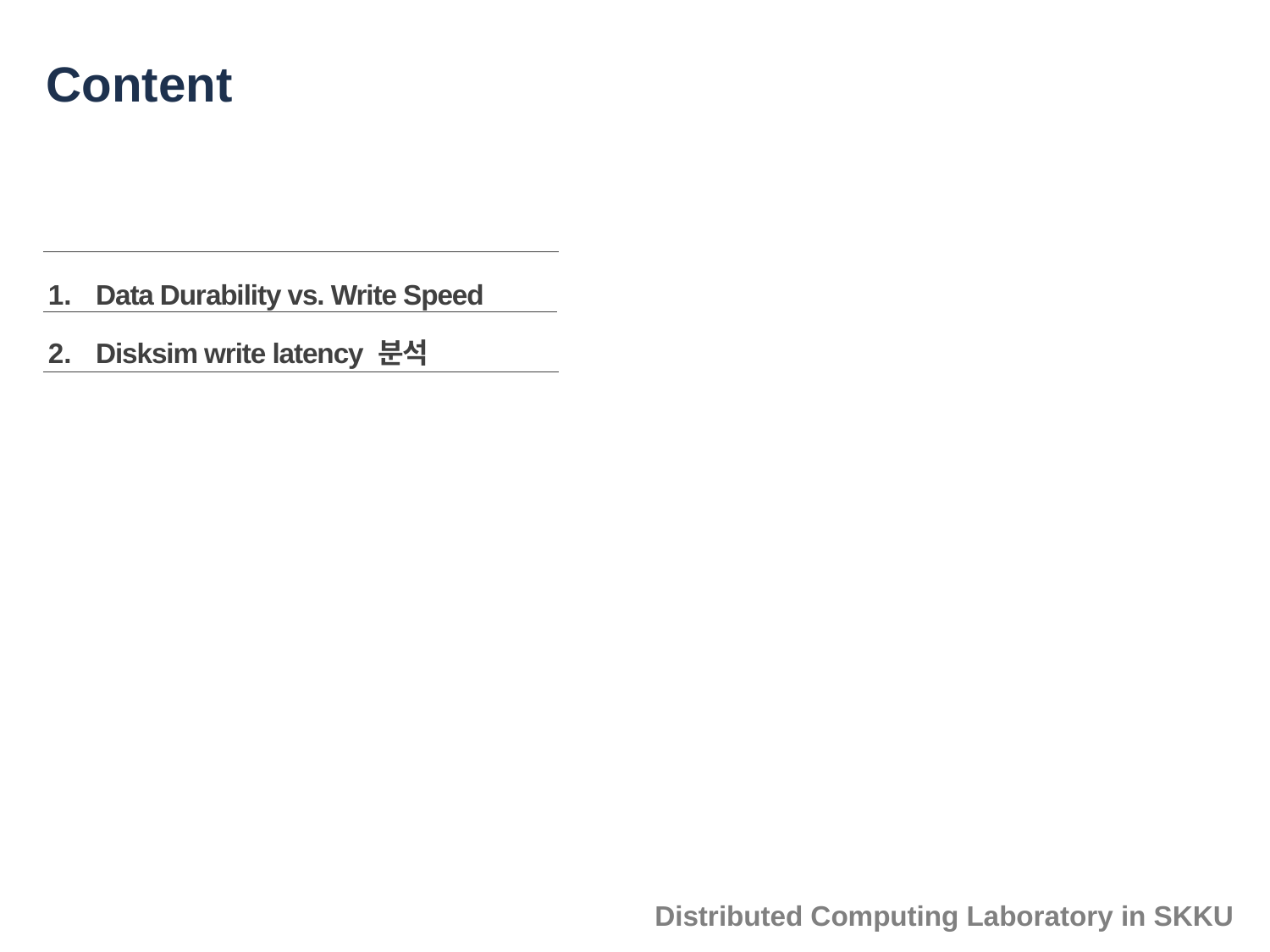

# Content
Data Durability vs. Write Speed
Disksim write latency 분석

Distributed Computing Laboratory in SKKU